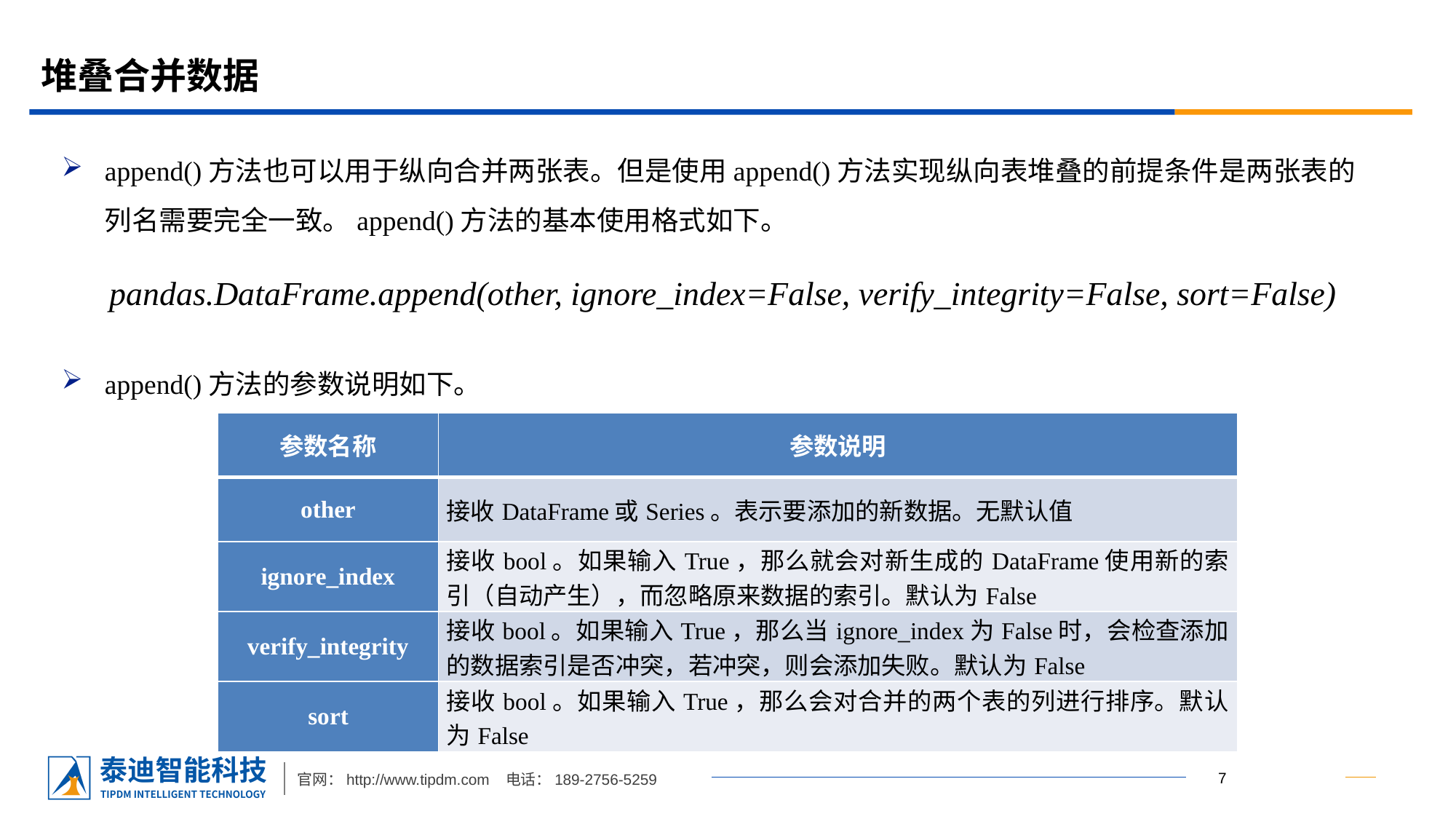

# 堆叠合并数据
append()方法也可以用于纵向合并两张表。但是使用append()方法实现纵向表堆叠的前提条件是两张表的列名需要完全一致。append()方法的基本使用格式如下。

append()方法的参数说明如下。

pandas.DataFrame.append(other, ignore_index=False, verify_integrity=False, sort=False)
| 参数名称 | 参数说明 |
| --- | --- |
| other | 接收DataFrame或Series。表示要添加的新数据。无默认值 |
| ignore\_index | 接收bool。如果输入True，那么就会对新生成的DataFrame使用新的索引（自动产生），而忽略原来数据的索引。默认为False |
| verify\_integrity | 接收bool。如果输入True，那么当ignore\_index为False时，会检查添加的数据索引是否冲突，若冲突，则会添加失败。默认为False |
| sort | 接收bool。如果输入True，那么会对合并的两个表的列进行排序。默认为False |